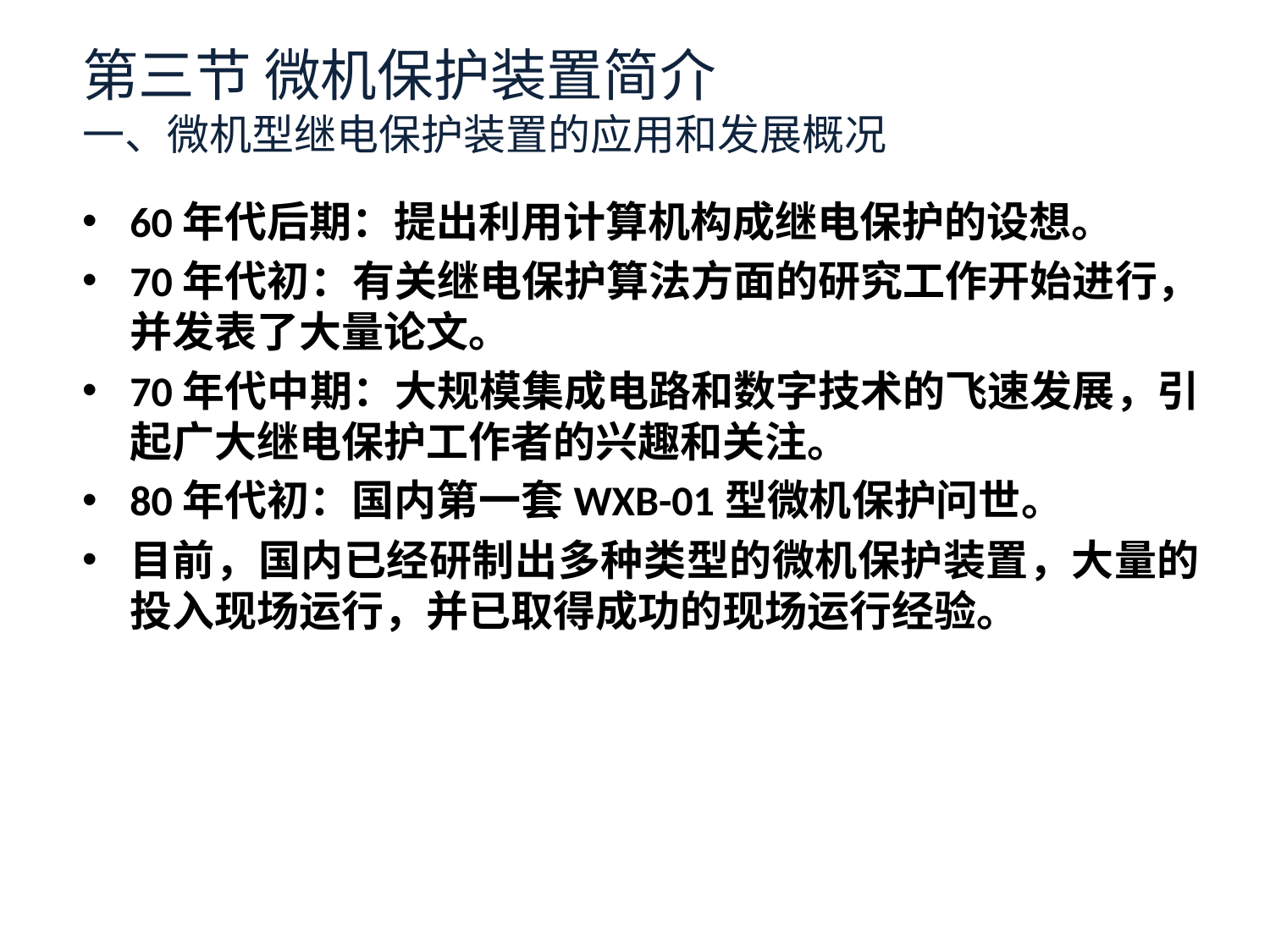

# 第三节 微机保护装置简介 一、微机型继电保护装置的应用和发展概况
60年代后期：提出利用计算机构成继电保护的设想。
70年代初：有关继电保护算法方面的研究工作开始进行，并发表了大量论文。
70年代中期：大规模集成电路和数字技术的飞速发展，引起广大继电保护工作者的兴趣和关注。
80年代初：国内第一套WXB-01型微机保护问世。
目前，国内已经研制出多种类型的微机保护装置，大量的投入现场运行，并已取得成功的现场运行经验。